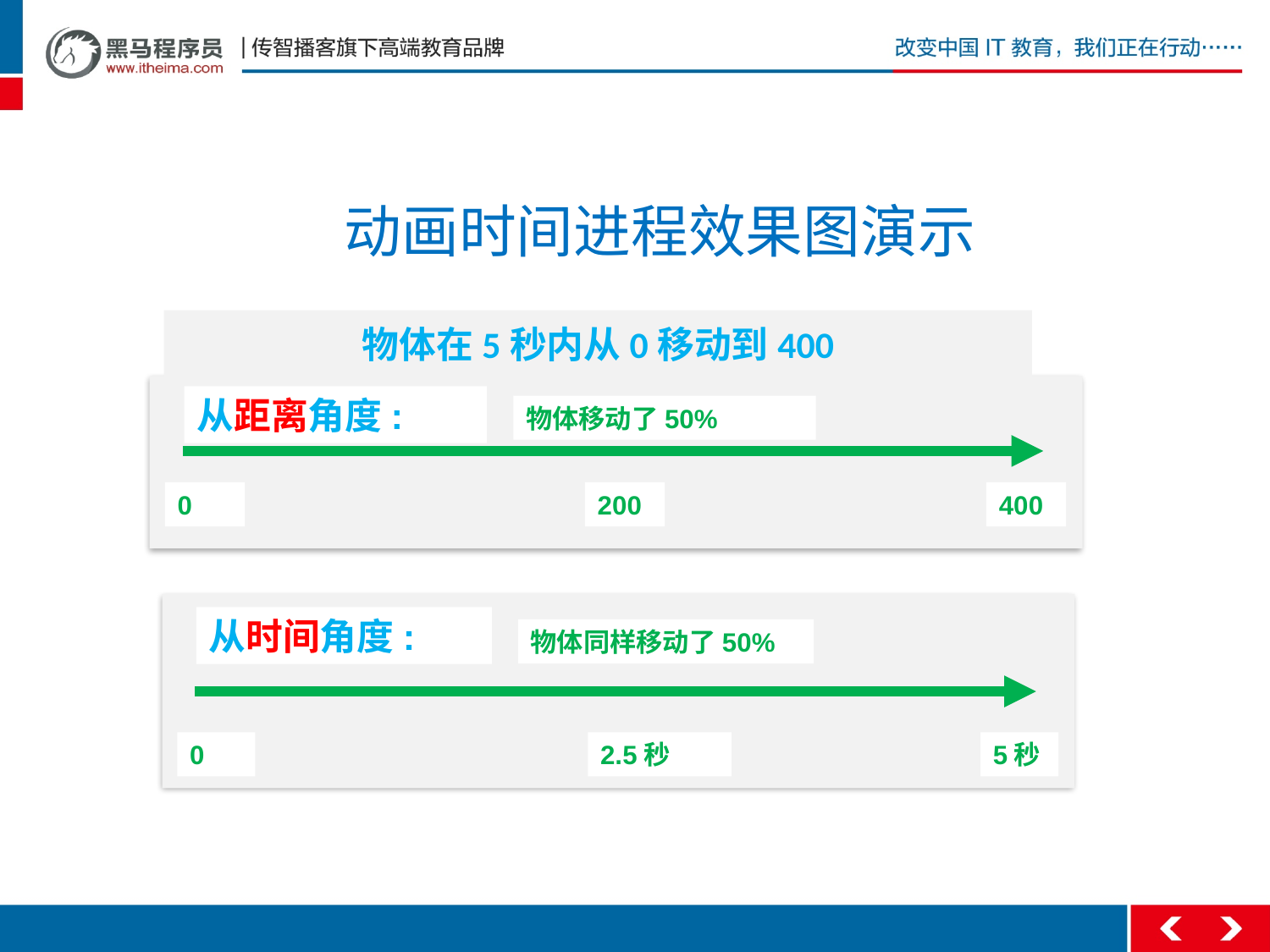

# 动画时间进程效果图演示
物体在5秒内从0移动到400

从距离角度:
物体移动了50%
0
200
400

从时间角度:
物体同样移动了50%
0
2.5秒
5秒